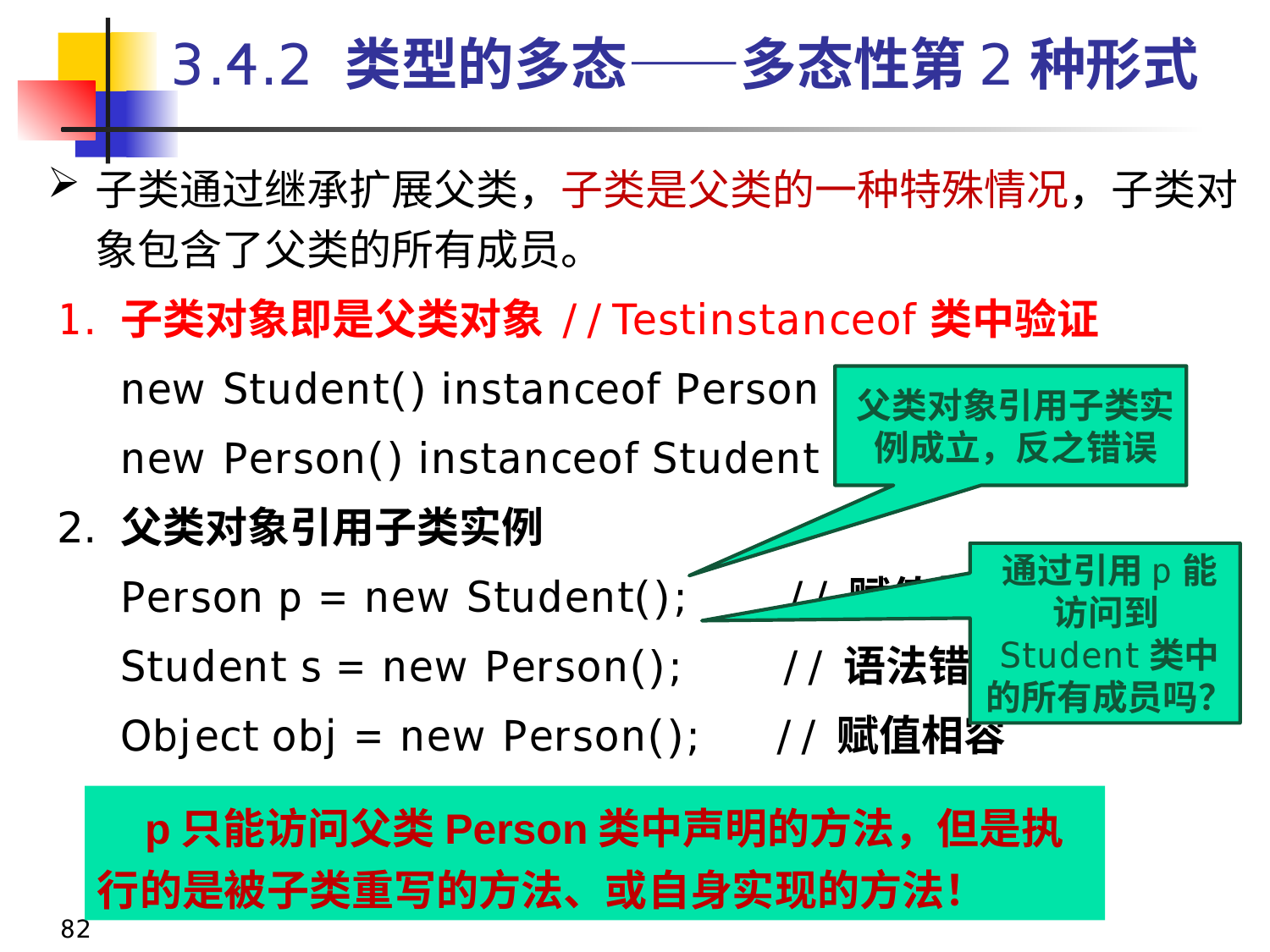

# 3.4.2 类型的多态——多态性第2种形式
子类通过继承扩展父类，子类是父类的一种特殊情况，子类对象包含了父类的所有成员。
1. 子类对象即是父类对象 //Testinstanceof类中验证
new Student() instanceof Person   //true
new Person() instanceof Student   //false
2. 父类对象引用子类实例
Person p = new Student();        //赋值相容
Student s = new Person();        //语法错
Object obj = new Person();      //赋值相容
父类对象引用子类实例成立，反之错误
通过引用p能访问到Student类中的所有成员吗？
    p只能访问父类Person类中声明的方法，但是执行的是被子类重写的方法、或自身实现的方法！
82